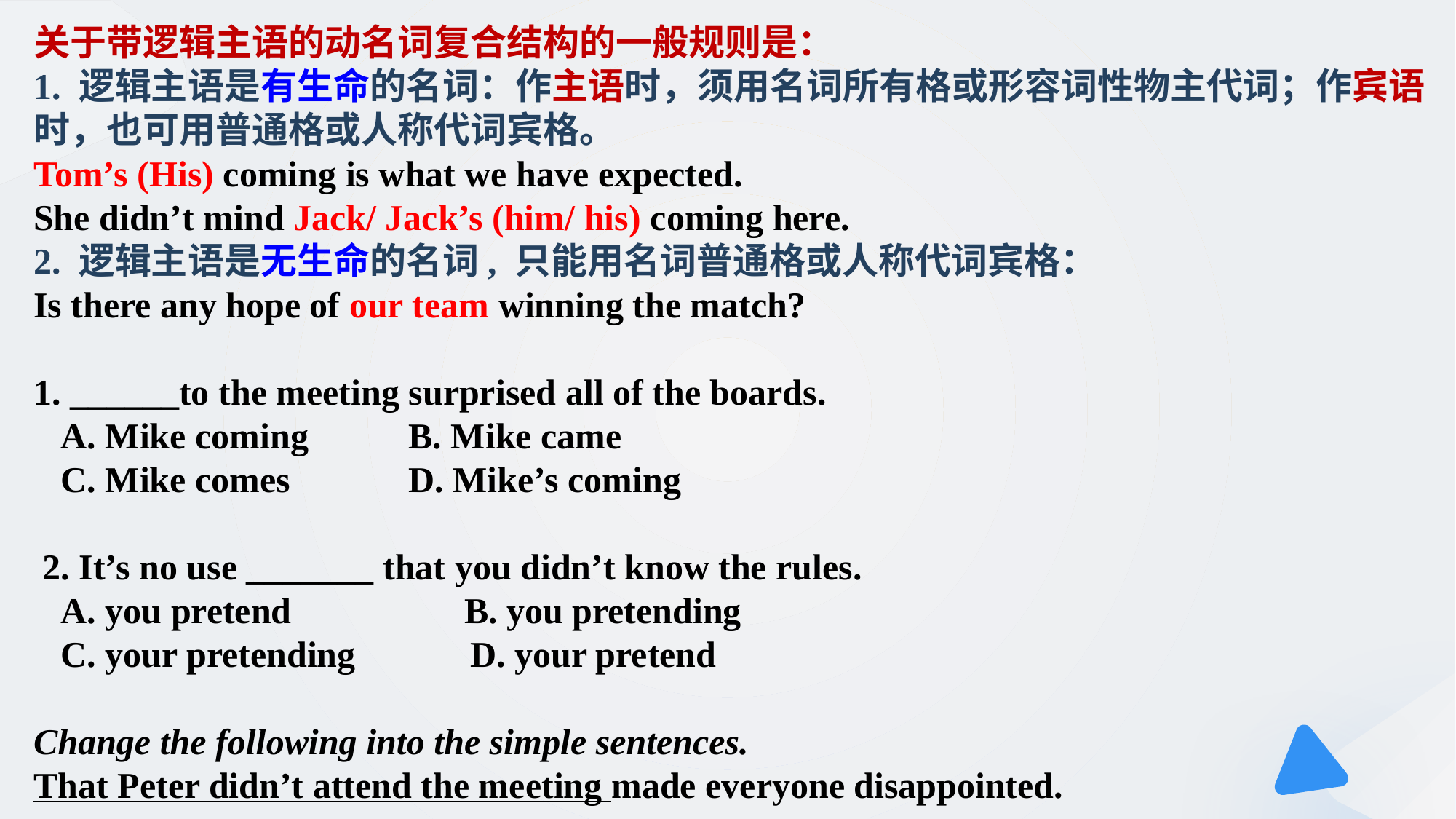

关于带逻辑主语的动名词复合结构的一般规则是：
1. 逻辑主语是有生命的名词：作主语时，须用名词所有格或形容词性物主代词；作宾语时，也可用普通格或人称代词宾格。
Tom’s (His) coming is what we have expected.
She didn’t mind Jack/ Jack’s (him/ his) coming here.
2. 逻辑主语是无生命的名词, 只能用名词普通格或人称代词宾格：
Is there any hope of our team winning the match?

1. ______to the meeting surprised all of the boards.
   A. Mike coming           B. Mike came
   C. Mike comes             D. Mike’s coming

 2. It’s no use _______ that you didn’t know the rules.
   A. you pretend                   B. you pretending
   C. your pretending  	D. your pretend

Change the following into the simple sentences.
That Peter didn’t attend the meeting made everyone disappointed.